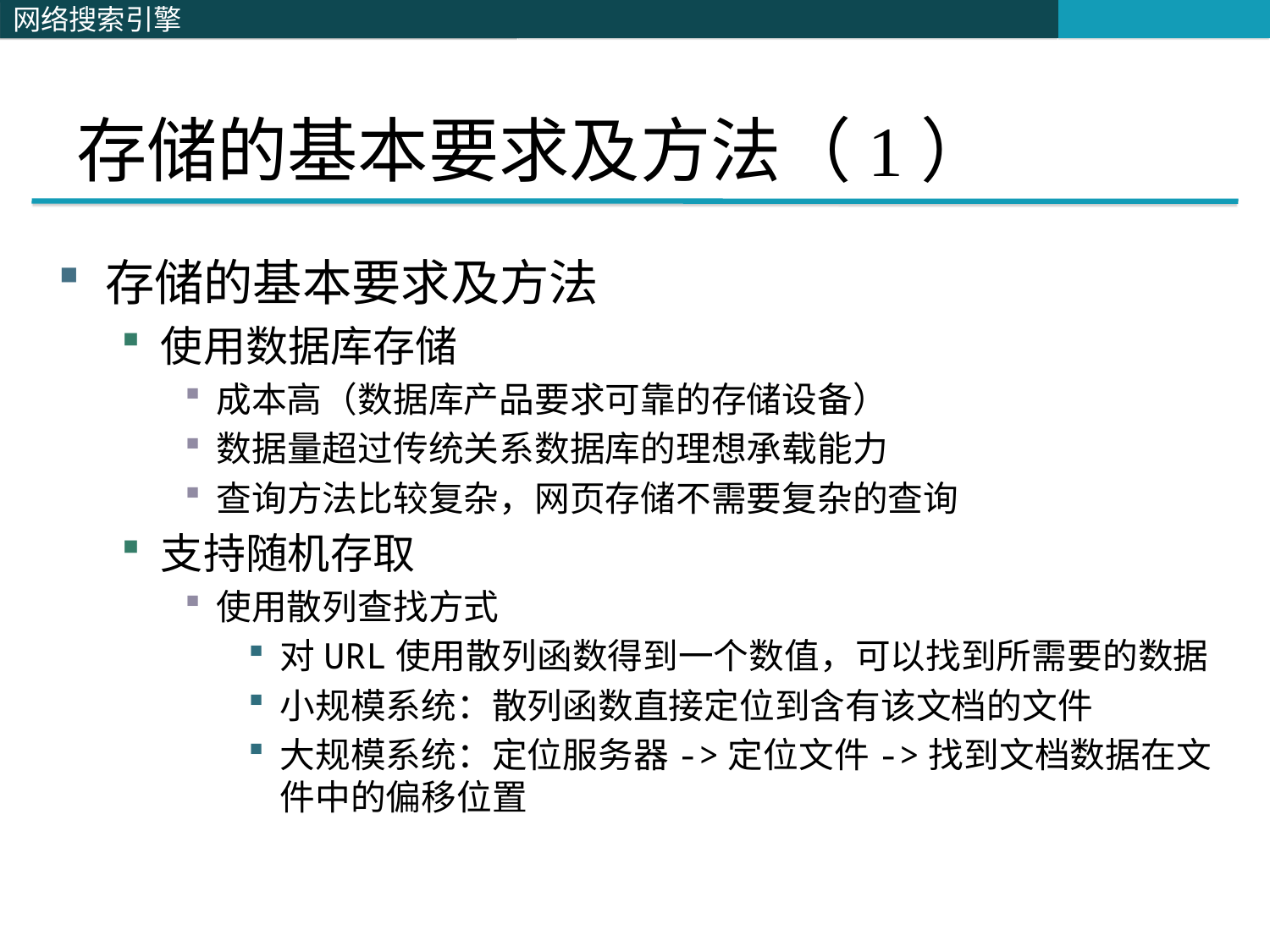

# 存储的基本要求及方法（1）
存储的基本要求及方法
使用数据库存储
成本高（数据库产品要求可靠的存储设备）
数据量超过传统关系数据库的理想承载能力
查询方法比较复杂，网页存储不需要复杂的查询
支持随机存取
使用散列查找方式
对URL使用散列函数得到一个数值，可以找到所需要的数据
小规模系统：散列函数直接定位到含有该文档的文件
大规模系统：定位服务器->定位文件->找到文档数据在文件中的偏移位置
70